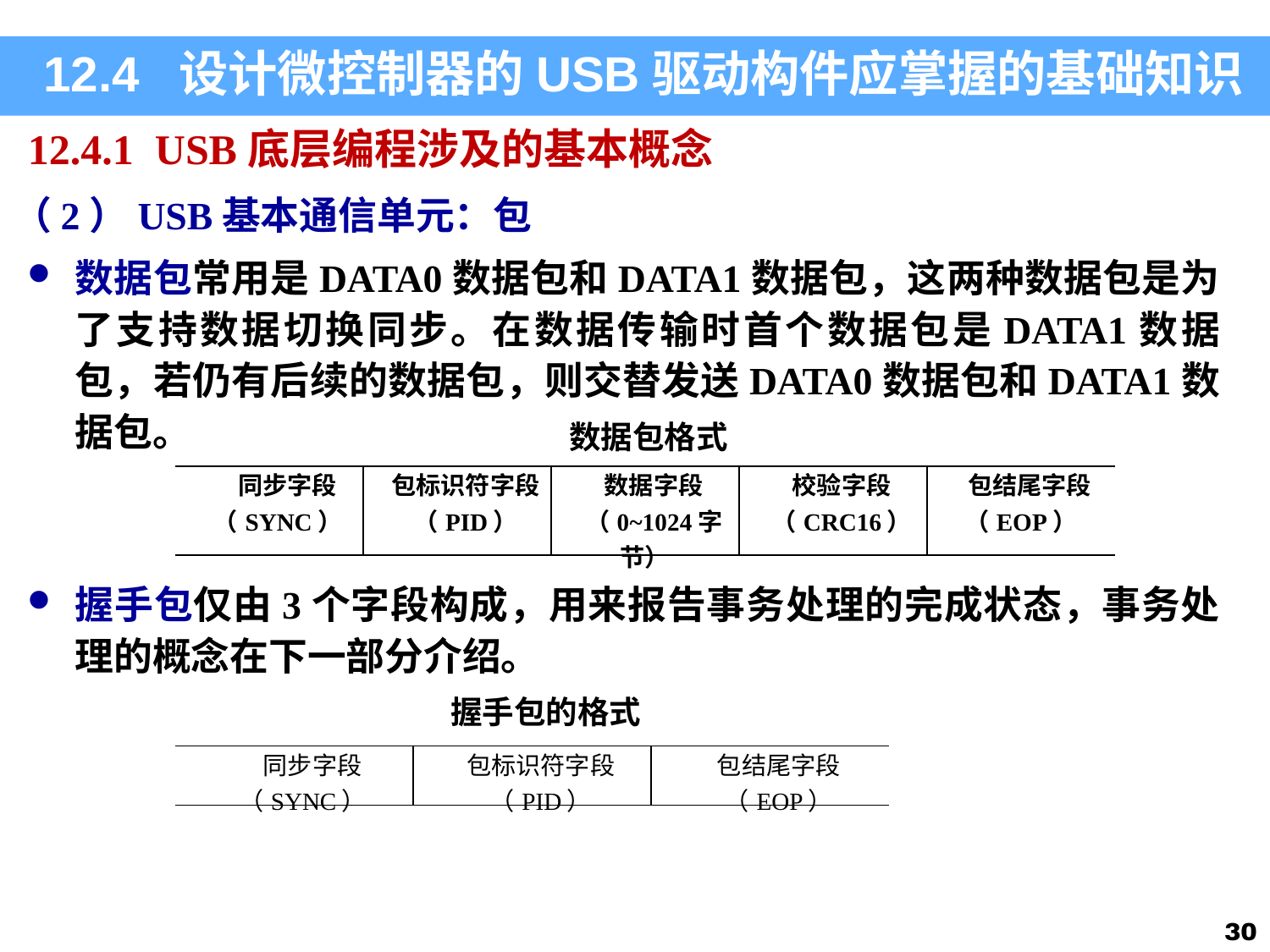

12.4  设计微控制器的USB驱动构件应掌握的基础知识
12.4.1  USB底层编程涉及的基本概念
（2）USB基本通信单元：包
数据包常用是DATA0数据包和DATA1数据包，这两种数据包是为了支持数据切换同步。在数据传输时首个数据包是DATA1数据包，若仍有后续的数据包，则交替发送DATA0数据包和DATA1数据包。
数据包格式
| 同步字段 （SYNC） | 包标识符字段 （PID） | 数据字段 （0~1024字节） | 校验字段 （CRC16） | 包结尾字段（EOP） |
| --- | --- | --- | --- | --- |

握手包仅由3个字段构成，用来报告事务处理的完成状态，事务处理的概念在下一部分介绍。
握手包的格式
| 同步字段 （SYNC） | 包标识符字段 （PID） | 包结尾字段 （EOP） |
| --- | --- | --- |
30